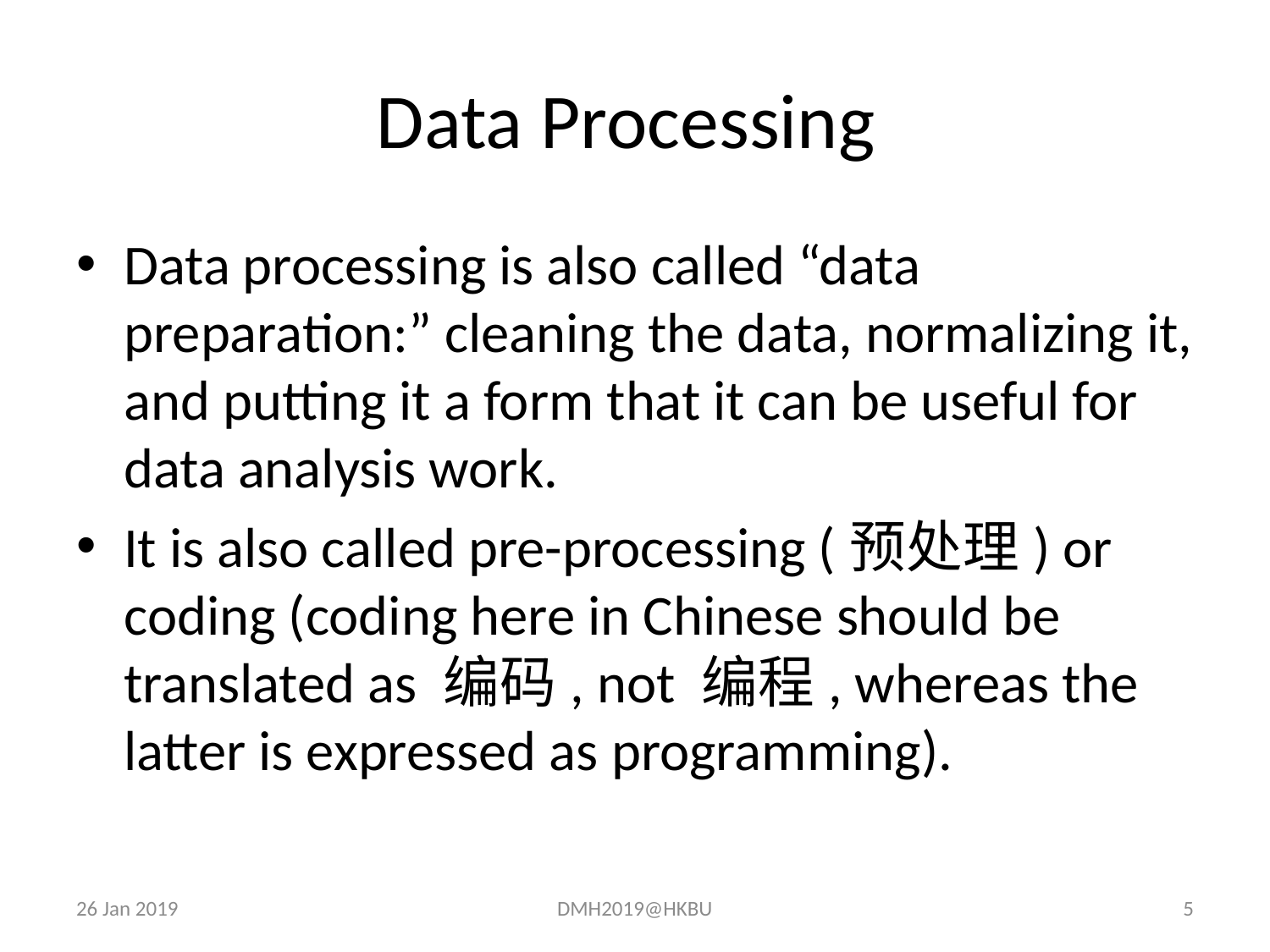

# Data Processing
Data processing is also called “data preparation:” cleaning the data, normalizing it, and putting it a form that it can be useful for data analysis work.
It is also called pre-processing (预处理) or coding (coding here in Chinese should be translated as 编码, not 编程, whereas the latter is expressed as programming).
26 Jan 2019
DMH2019@HKBU
5